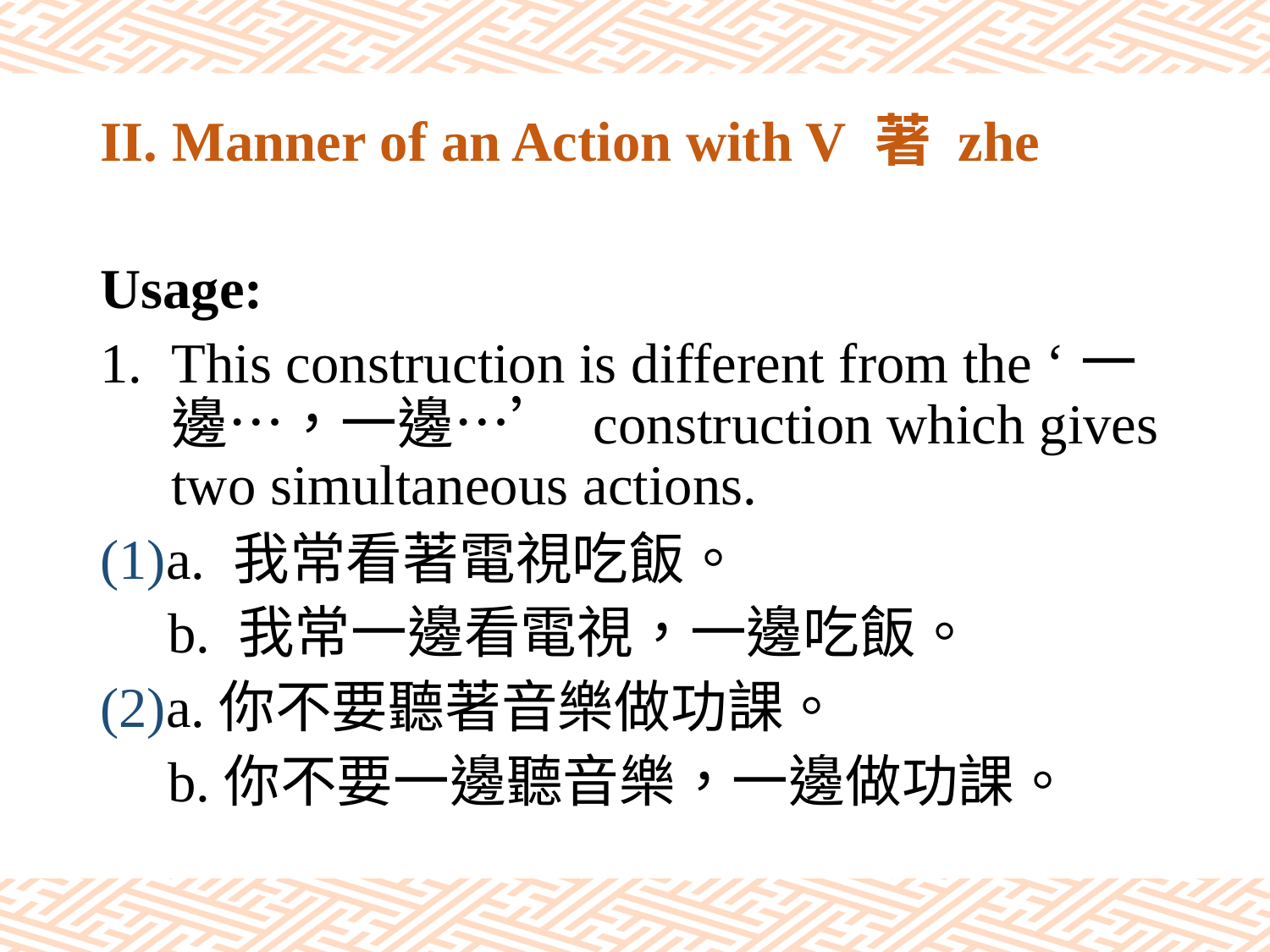

# II. Manner of an Action with V 著 zhe
Usage:
This construction is different from the ‘一邊…，一邊…’ construction which gives two simultaneous actions.
(1)a. 我常看著電視吃飯。
  b. 我常一邊看電視，一邊吃飯。
(2)a.你不要聽著音樂做功課。
  b.你不要一邊聽音樂，一邊做功課。